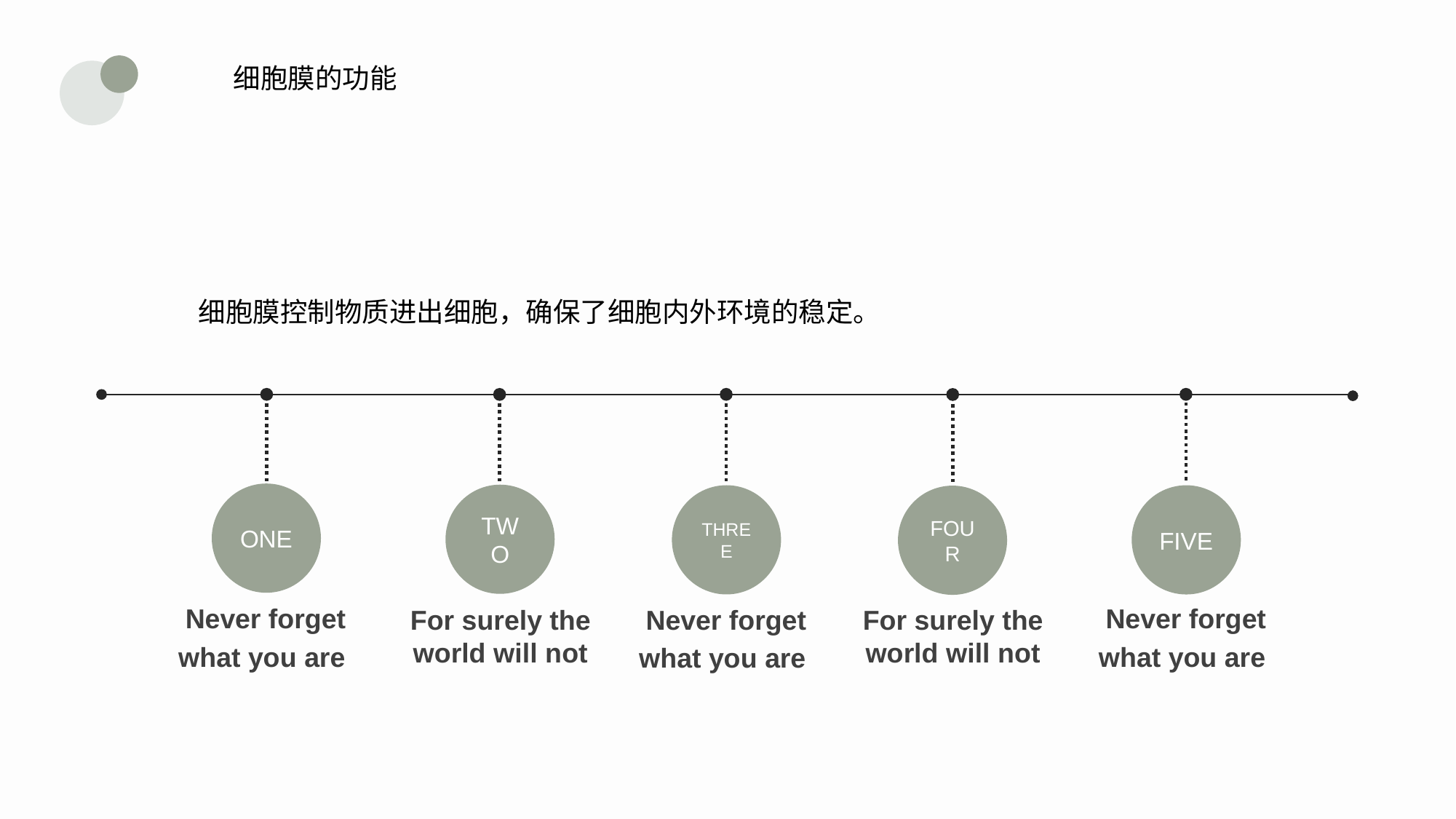

细胞膜的功能

细胞膜控制物质进出细胞，确保了细胞内外环境的稳定。

ONE
TWO
THREE
FIVE
FOUR
For surely the world will not
For surely the world will not
Never forget what you are
Never forget what you are
Never forget what you are